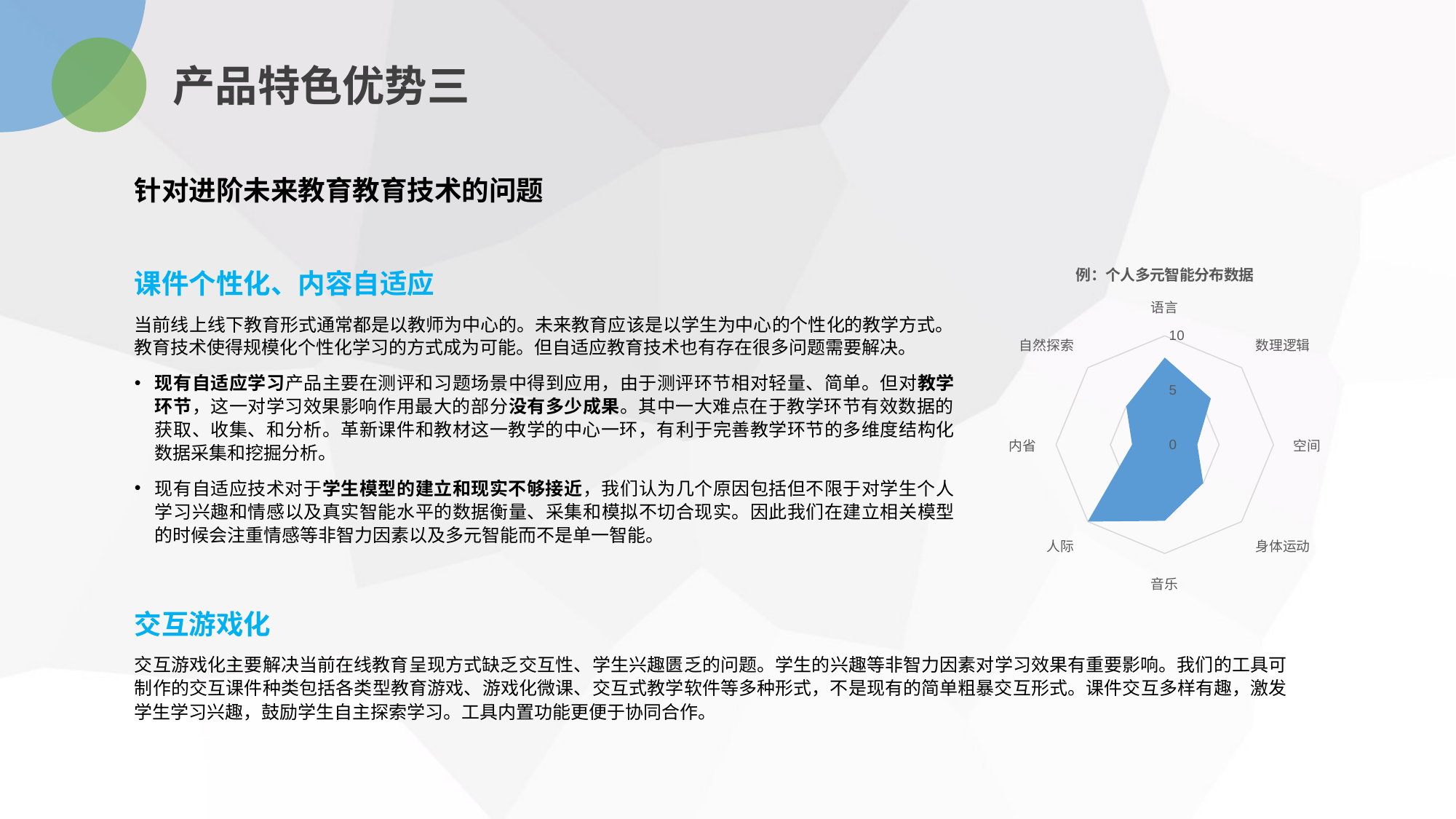

产品特色优势三
针对进阶未来教育教育技术的问题

### Chart: 例：个人多元智能分布数据

| Category |  |
|---|---|
| 语言 | 8.0 |
| 数理逻辑 | 6.0 |
| 空间 | 3.0 |
| 身体运动 | 5.0 |
| 音乐 | 7.0 |
| 人际 | 10.0 |
| 内省 | 3.0 |
| 自然探索 | 5.0 |
课件个性化、内容自适应
当前线上线下教育形式通常都是以教师为中心的。未来教育应该是以学生为中心的个性化的教学方式。教育技术使得规模化个性化学习的方式成为可能。但自适应教育技术也有存在很多问题需要解决。
现有自适应学习产品主要在测评和习题场景中得到应用，由于测评环节相对轻量、简单。但对教学环节，这一对学习效果影响作用最大的部分没有多少成果。其中一大难点在于教学环节有效数据的获取、收集、和分析。革新课件和教材这一教学的中心一环，有利于完善教学环节的多维度结构化数据采集和挖掘分析。
现有自适应技术对于学生模型的建立和现实不够接近，我们认为几个原因包括但不限于对学生个人学习兴趣和情感以及真实智能水平的数据衡量、采集和模拟不切合现实。因此我们在建立相关模型的时候会注重情感等非智力因素以及多元智能而不是单一智能。

交互游戏化
交互游戏化主要解决当前在线教育呈现方式缺乏交互性、学生兴趣匮乏的问题。学生的兴趣等非智力因素对学习效果有重要影响。我们的工具可制作的交互课件种类包括各类型教育游戏、游戏化微课、交互式教学软件等多种形式，不是现有的简单粗暴交互形式。课件交互多样有趣，激发学生学习兴趣，鼓励学生自主探索学习。工具内置功能更便于协同合作。